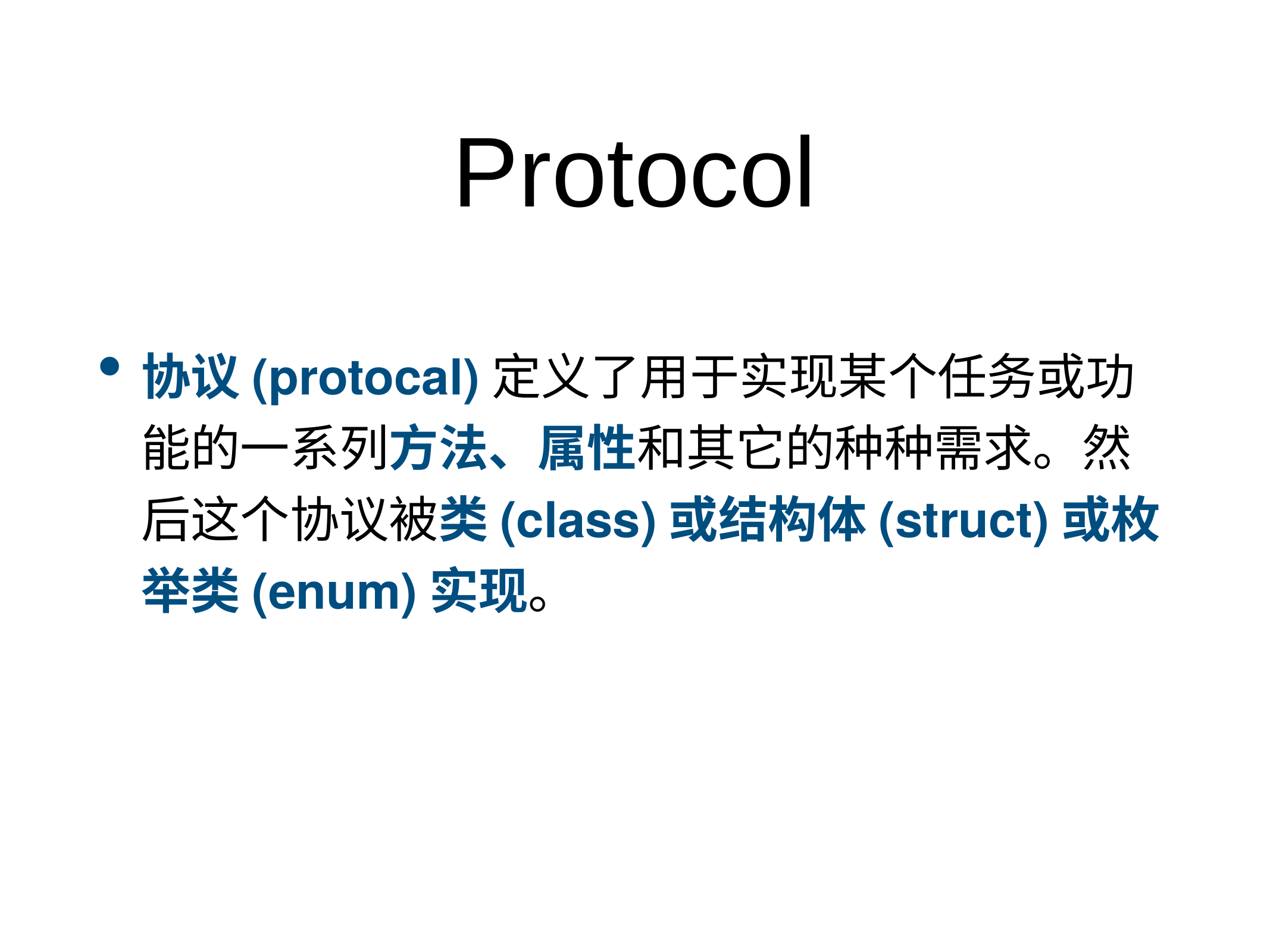

# Protocol
协议(protocal)定义了用于实现某个任务或功能的一系列方法、属性和其它的种种需求。然后这个协议被类(class)或结构体(struct)或枚举类(enum)实现。